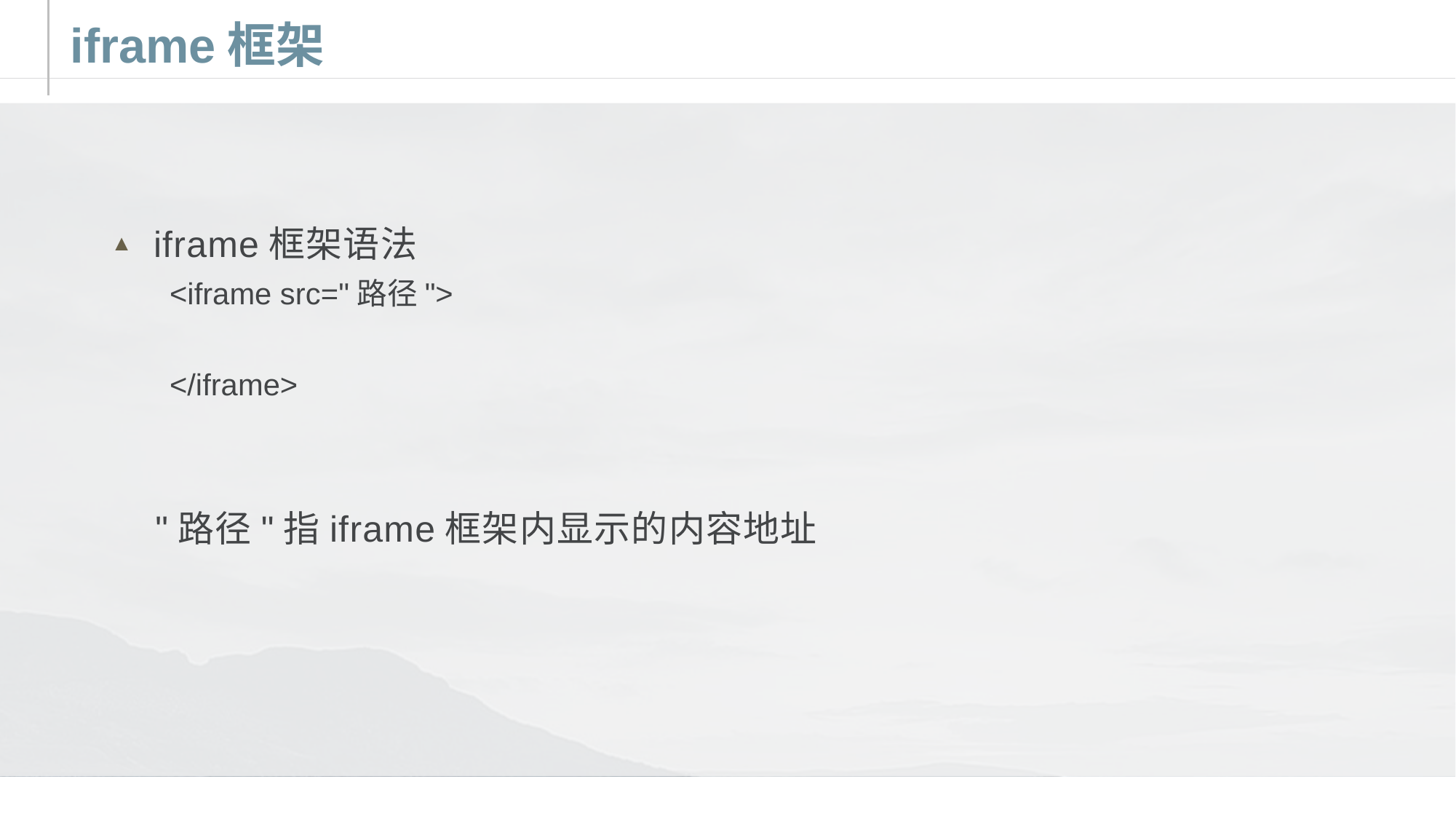

# iframe框架
iframe框架语法
<iframe src="路径">

</iframe>

    "路径"指iframe框架内显示的内容地址